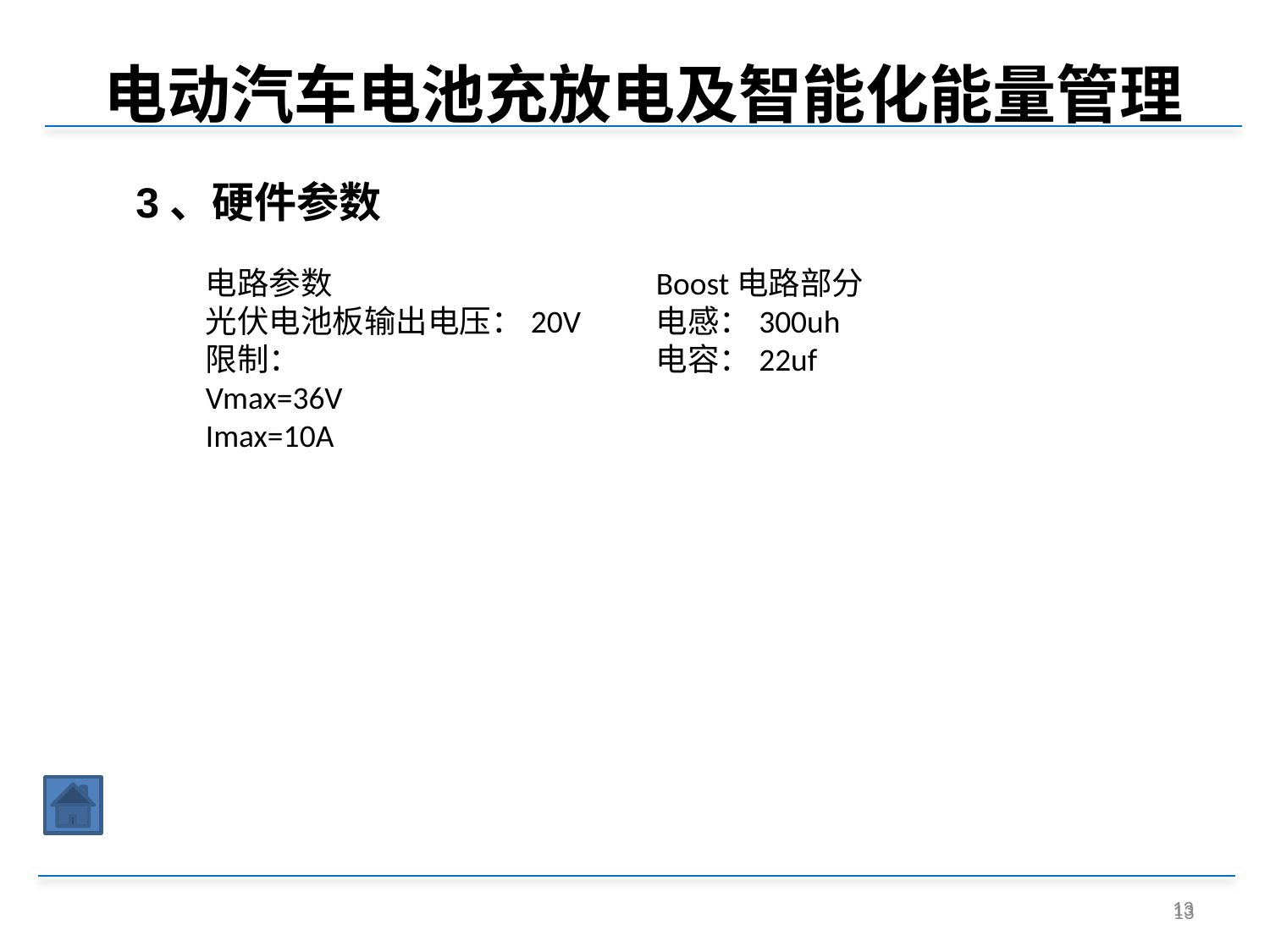

电动汽车电池充放电及智能化能量管理
3、硬件参数
Boost电路部分
电感：300uh
电容：22uf

电路参数
光伏电池板输出电压：20V
限制：
Vmax=36V
Imax=10A

13
13